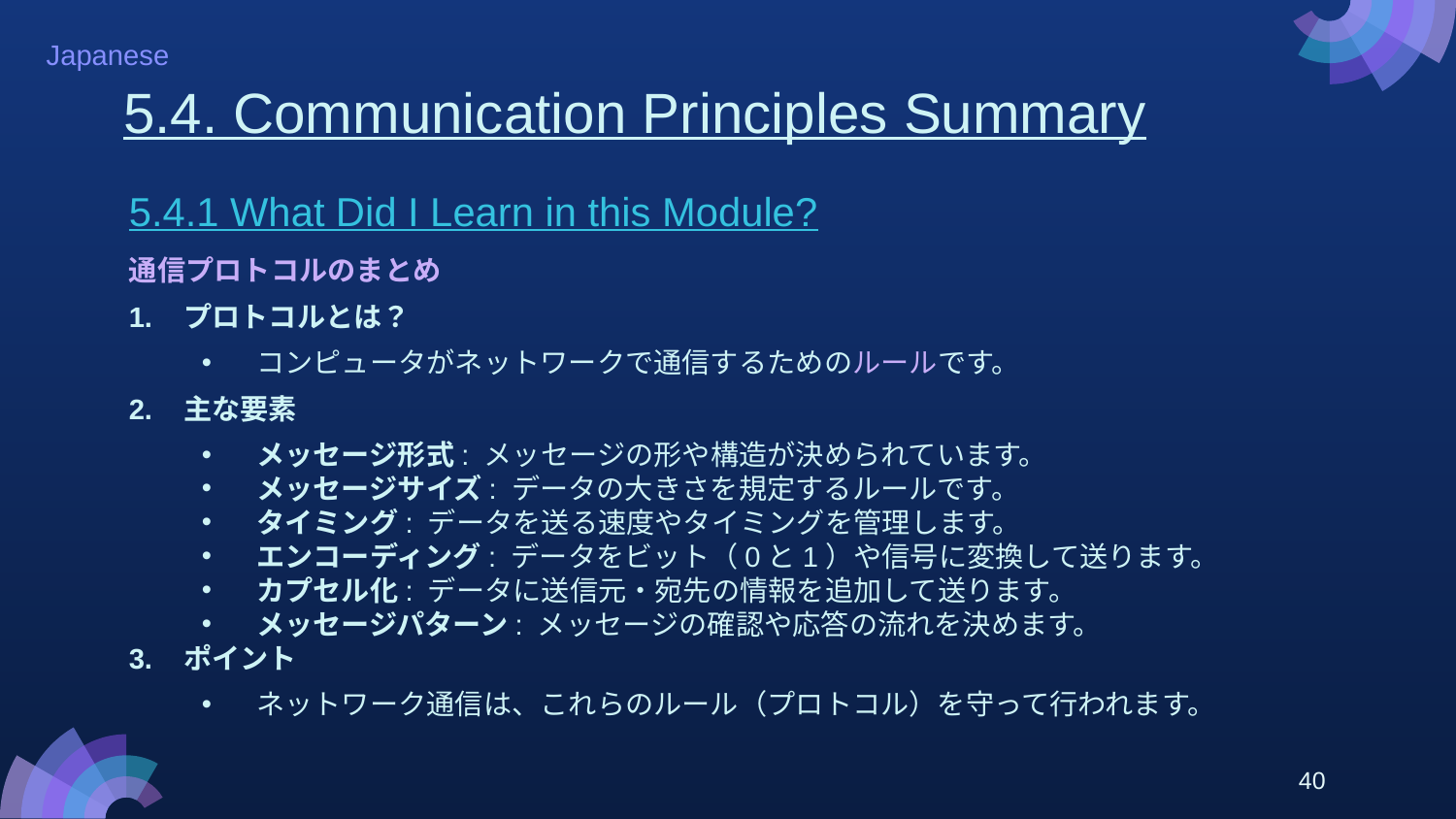

# 5.4. Communication Principles Summary
5.4.1 What Did I Learn in this Module?
通信プロトコルのまとめ
プロトコルとは？
コンピュータがネットワークで通信するためのルールです。
主な要素
メッセージ形式: メッセージの形や構造が決められています。
メッセージサイズ: データの大きさを規定するルールです。
タイミング: データを送る速度やタイミングを管理します。
エンコーディング: データをビット（0と1）や信号に変換して送ります。
カプセル化: データに送信元・宛先の情報を追加して送ります。
メッセージパターン: メッセージの確認や応答の流れを決めます。
ポイント
ネットワーク通信は、これらのルール（プロトコル）を守って行われます。

40